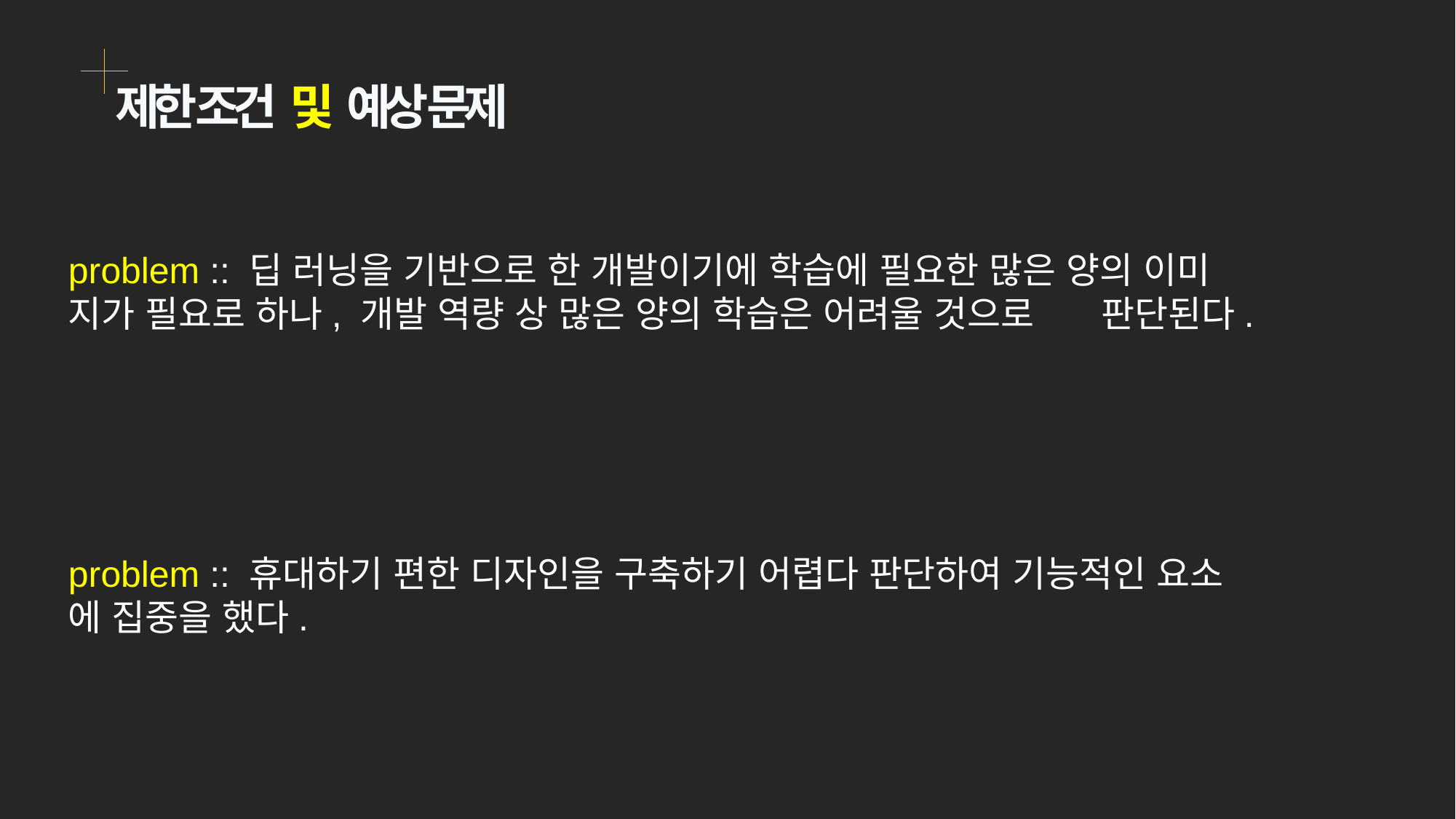

제한 조건  및  예상 문제
problem :: 딥 러닝을 기반으로 한 개발이기에 학습에 필요한 많은 양의 이미	     지가 필요로 하나, 개발 역량 상 많은 양의 학습은 어려울 것으로 	     판단된다.
problem :: 휴대하기 편한 디자인을 구축하기 어렵다 판단하여 기능적인 요소	     에 집중을 했다.